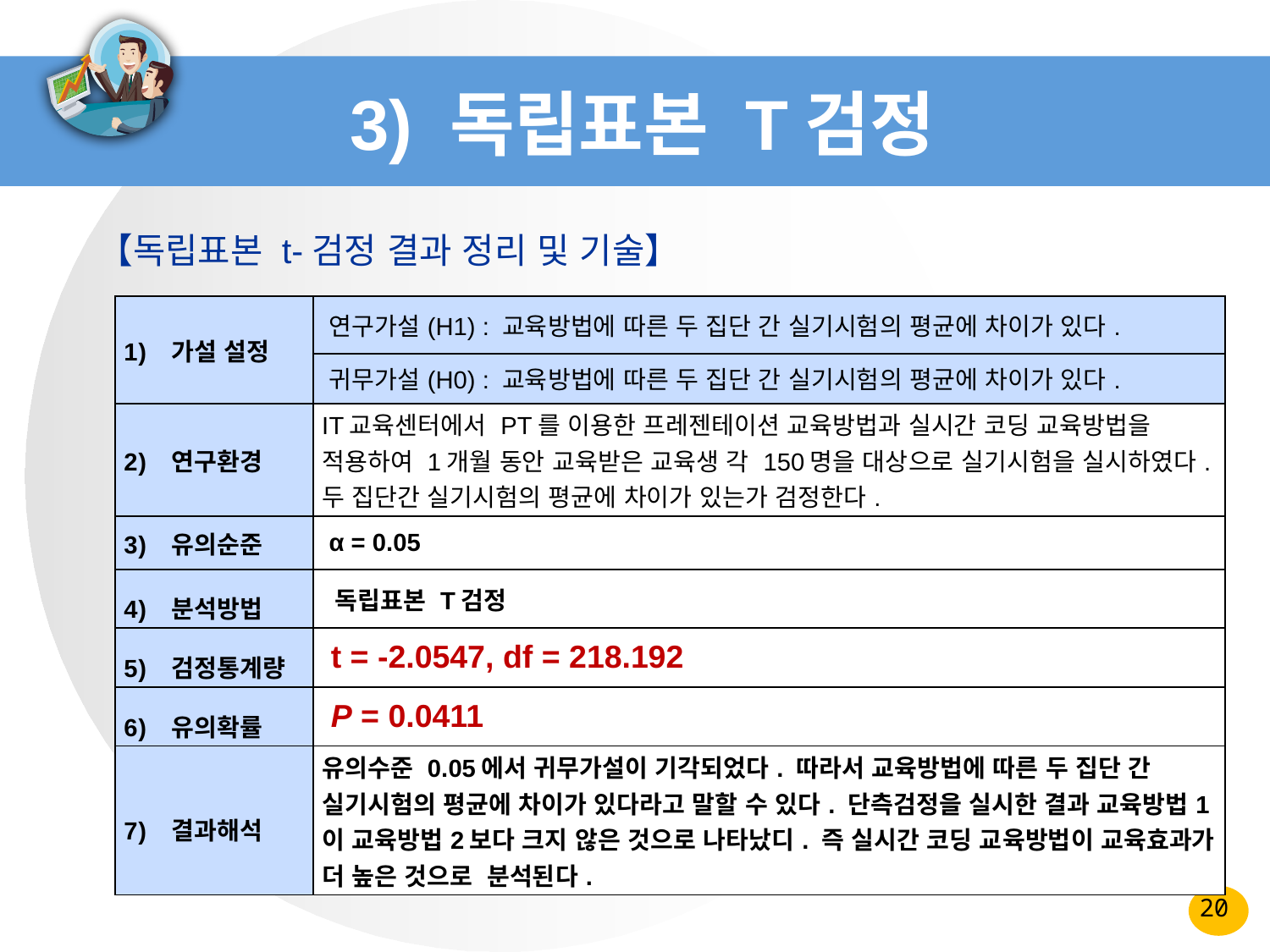

# 3) 독립표본 T검정
【독립표본 t-검정 결과 정리 및 기술】
| 가설 설정 | 연구가설(H1) : 교육방법에 따른 두 집단 간 실기시험의 평균에 차이가 있다. |
| --- | --- |
|  | 귀무가설(H0) : 교육방법에 따른 두 집단 간 실기시험의 평균에 차이가 있다. |
| 연구환경 | IT교육센터에서 PT를 이용한 프레젠테이션 교육방법과 실시간 코딩 교육방법을 적용하여 1개월 동안 교육받은 교육생 각 150명을 대상으로 실기시험을 실시하였다. 두 집단간 실기시험의 평균에 차이가 있는가 검정한다. |
| 유의순준 | α = 0.05 |
| 분석방법 | 독립표본 T검정 |
| 검정통계량 | t = -2.0547, df = 218.192 |
| 유의확률 | P = 0.0411 |
| 결과해석 | 유의수준 0.05에서 귀무가설이 기각되었다. 따라서 교육방법에 따른 두 집단 간 실기시험의 평균에 차이가 있다라고 말할 수 있다. 단측검정을 실시한 결과 교육방법1이 교육방법2보다 크지 않은 것으로 나타났디. 즉 실시간 코딩 교육방법이 교육효과가 더 높은 것으로 분석된다. |
20